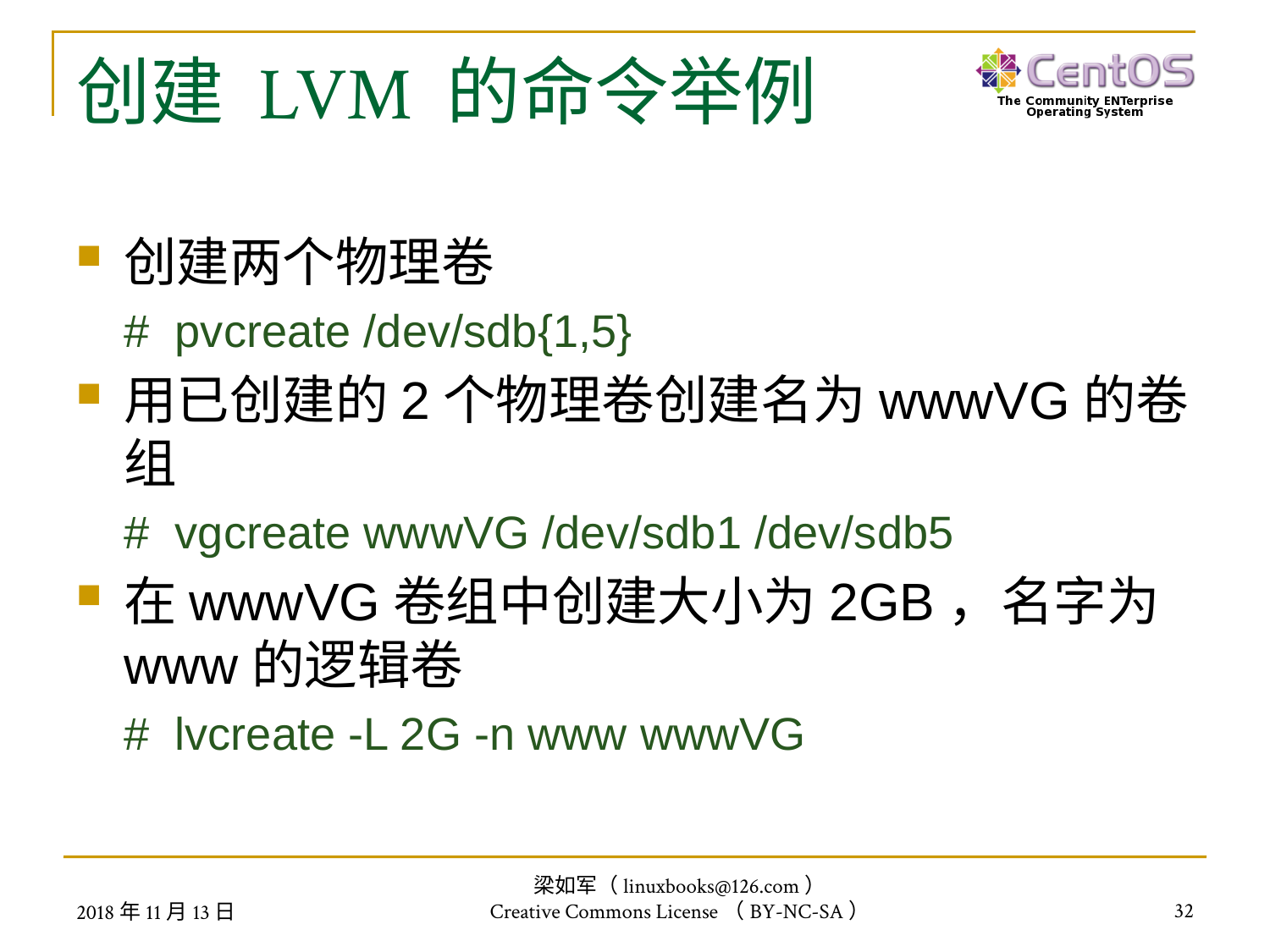

# 创建 LVM 的命令举例
创建两个物理卷
#  pvcreate /dev/sdb{1,5}
用已创建的2个物理卷创建名为wwwVG的卷组
#  vgcreate wwwVG /dev/sdb1 /dev/sdb5
在wwwVG卷组中创建大小为2GB，名字为www的逻辑卷
#  lvcreate -L 2G -n www wwwVG
梁如军（linuxbooks@126.com）
Creative Commons License（BY-NC-SA）
2018年11月13日
32